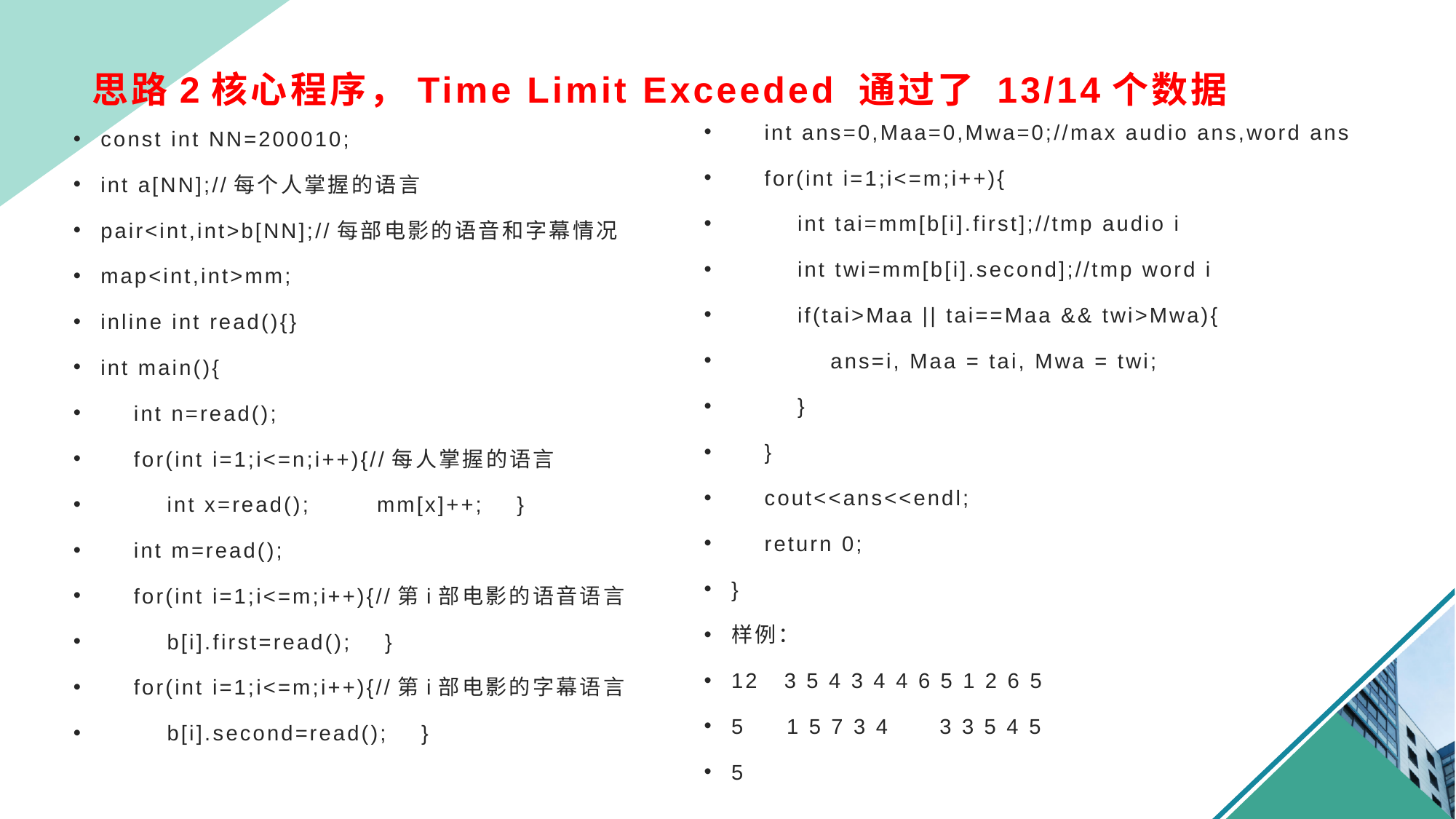

# 思路2核心程序，Time Limit Exceeded 通过了 13/14个数据
    int ans=0,Maa=0,Mwa=0;//max audio ans,word ans
    for(int i=1;i<=m;i++){
        int tai=mm[b[i].first];//tmp audio i
        int twi=mm[b[i].second];//tmp word i
        if(tai>Maa || tai==Maa && twi>Mwa){
            ans=i, Maa = tai, Mwa = twi;
        }
    }
    cout<<ans<<endl;
    return 0;
}
样例：
12   3 5 4 3 4 4 6 5 1 2 6 5
5     1 5 7 3 4      3 3 5 4 5
5
const int NN=200010;
int a[NN];//每个人掌握的语言
pair<int,int>b[NN];//每部电影的语音和字幕情况
map<int,int>mm;
inline int read(){}
int main(){
    int n=read();
    for(int i=1;i<=n;i++){//每人掌握的语言
        int x=read();        mm[x]++;    }
    int m=read();
    for(int i=1;i<=m;i++){//第i部电影的语音语言
        b[i].first=read();    }
    for(int i=1;i<=m;i++){//第i部电影的字幕语言
        b[i].second=read();    }
35